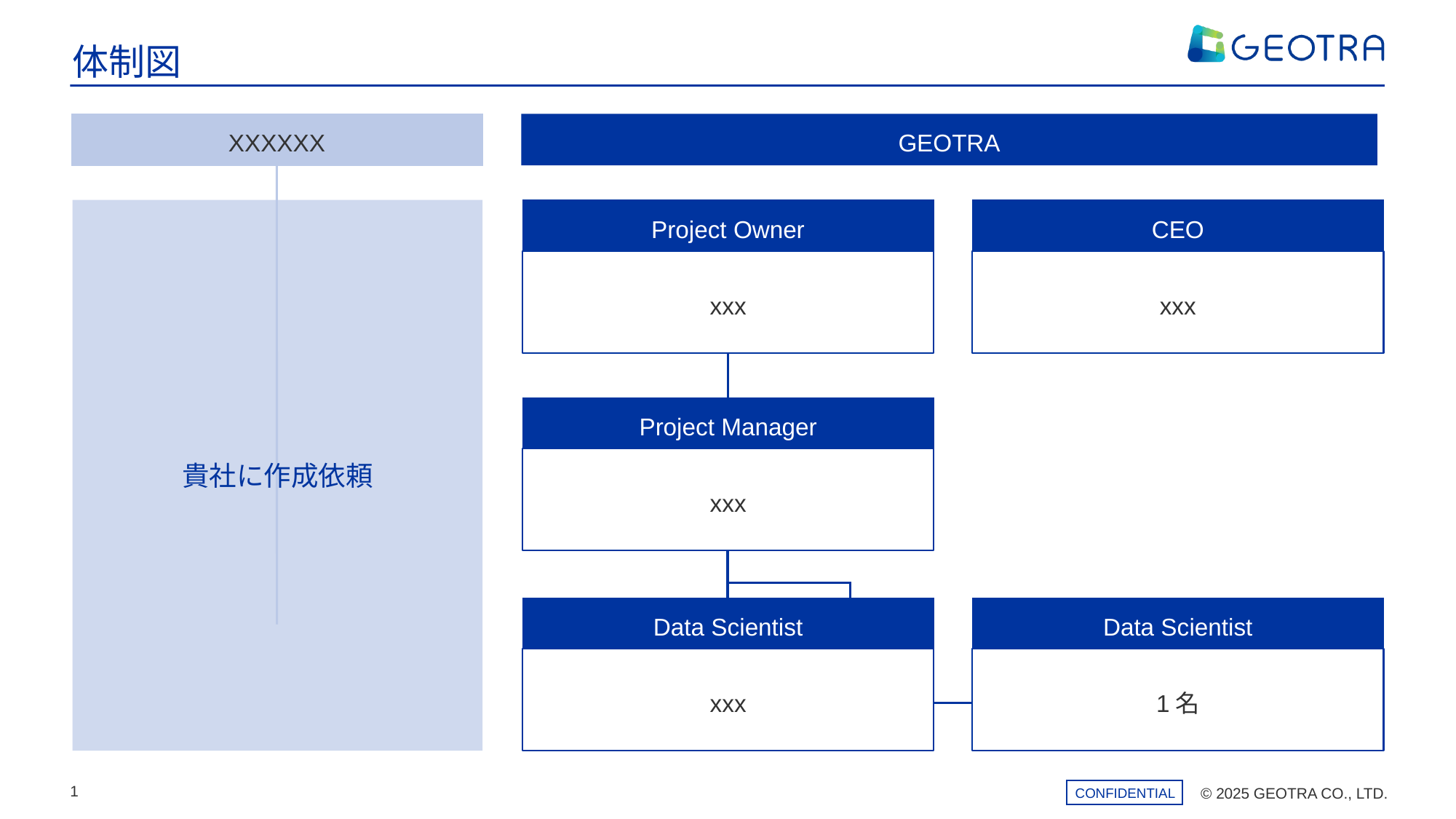

# 体制図
XXXXXX
GEOTRA

貴社に作成依頼
Project Owner
CEO

xxx
xxx

Project Manager

xxx

Data Scientist
Data Scientist

xxx
1名